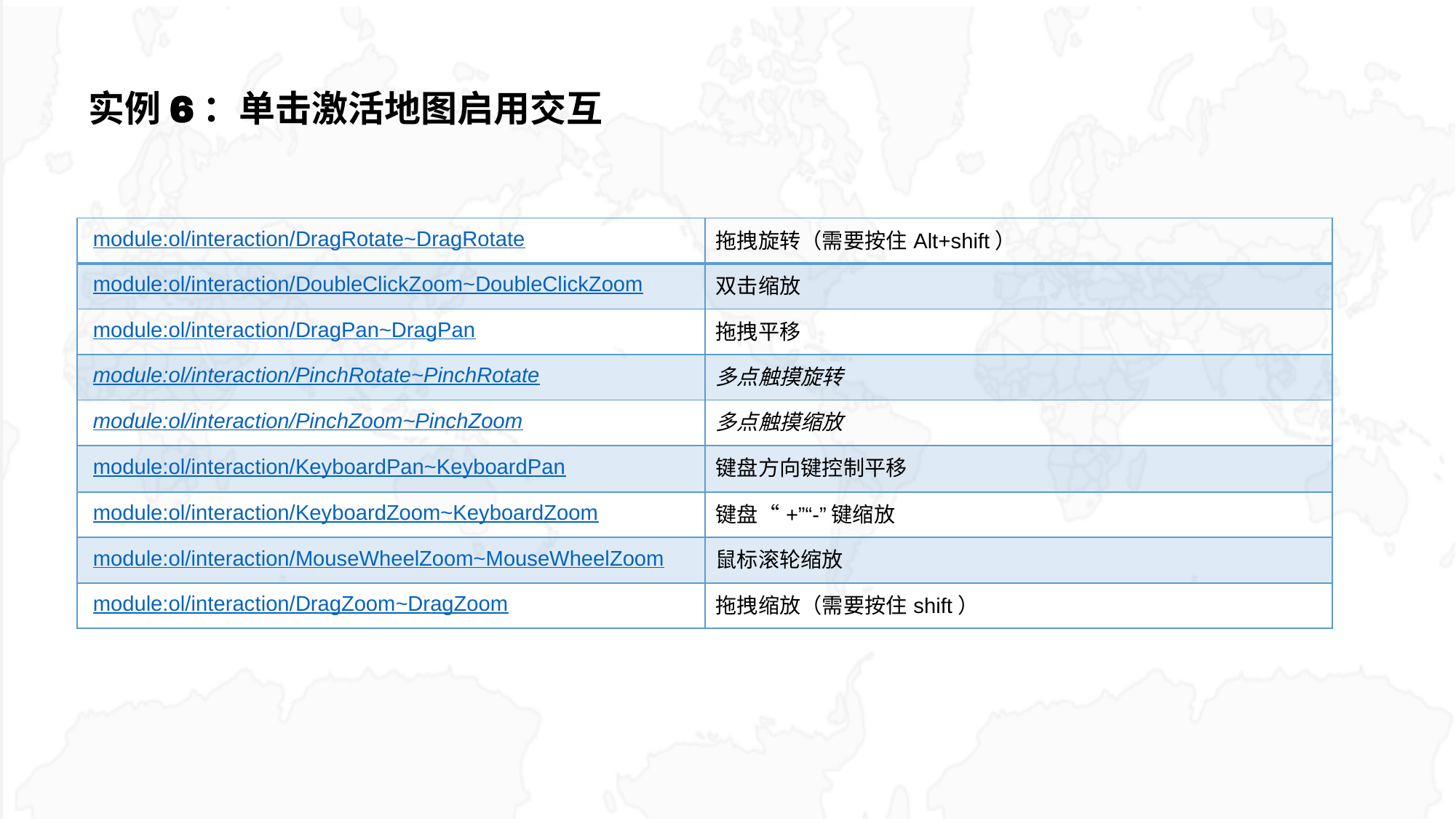

# 实例6：单击激活地图启用交互
| module:ol/interaction/DragRotate~DragRotate | 拖拽旋转（需要按住Alt+shift） |
| --- | --- |
| module:ol/interaction/DoubleClickZoom~DoubleClickZoom | 双击缩放 |
| module:ol/interaction/DragPan~DragPan | 拖拽平移 |
| module:ol/interaction/PinchRotate~PinchRotate | 多点触摸旋转 |
| module:ol/interaction/PinchZoom~PinchZoom | 多点触摸缩放 |
| module:ol/interaction/KeyboardPan~KeyboardPan | 键盘方向键控制平移 |
| module:ol/interaction/KeyboardZoom~KeyboardZoom | 键盘“+”“-”键缩放 |
| module:ol/interaction/MouseWheelZoom~MouseWheelZoom | 鼠标滚轮缩放 |
| module:ol/interaction/DragZoom~DragZoom | 拖拽缩放（需要按住shift） |